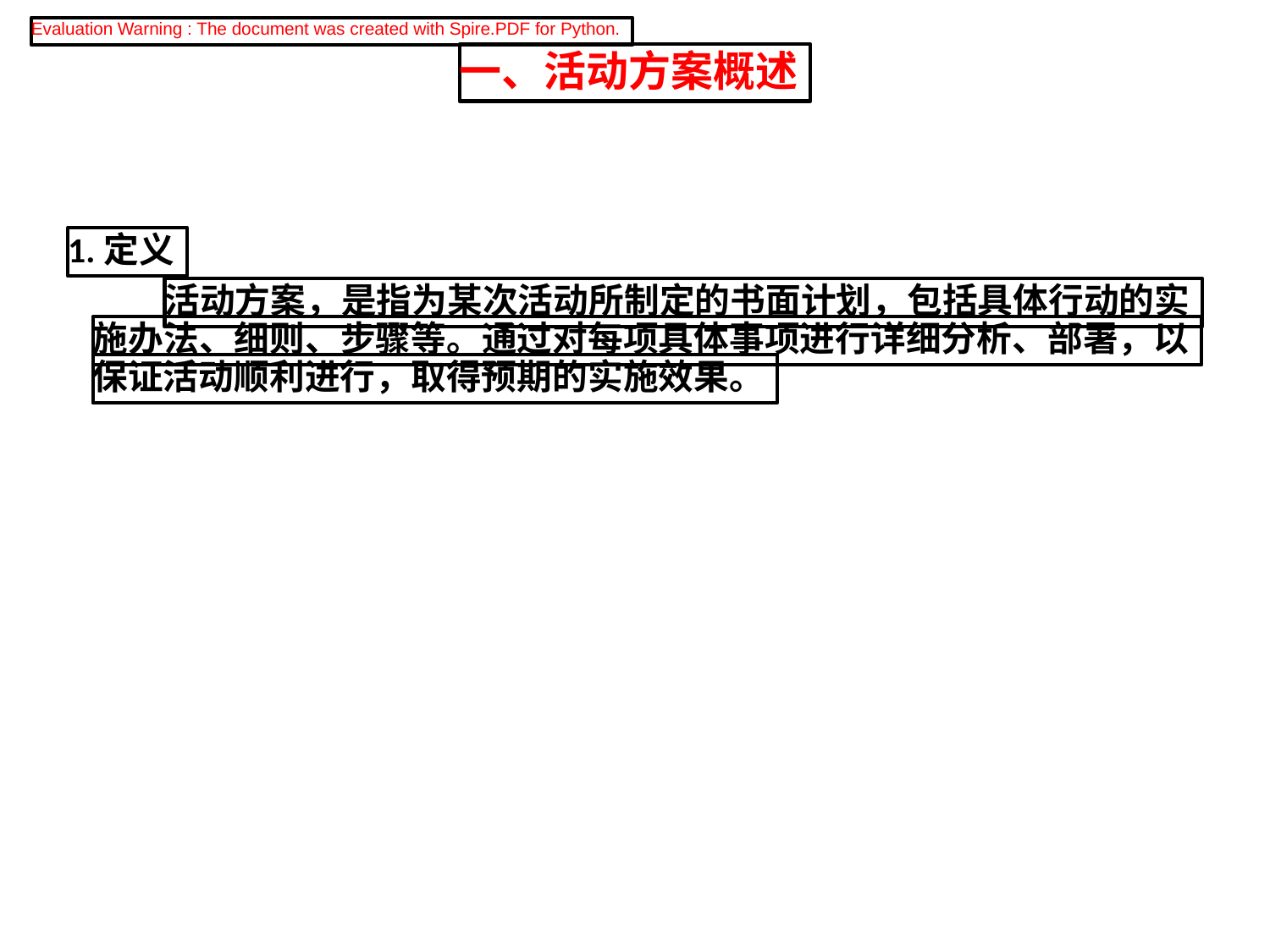

Evaluation Warning : The document was created with Spire.PDF for Python.
一、活动方案概述
1.定义
活动方案，是指为某次活动所制定的书面计划，包括具体行动的实
施办法、细则、步骤等。通过对每项具体事项进行详细分析、部署，以
保证活动顺利进行，取得预期的实施效果。